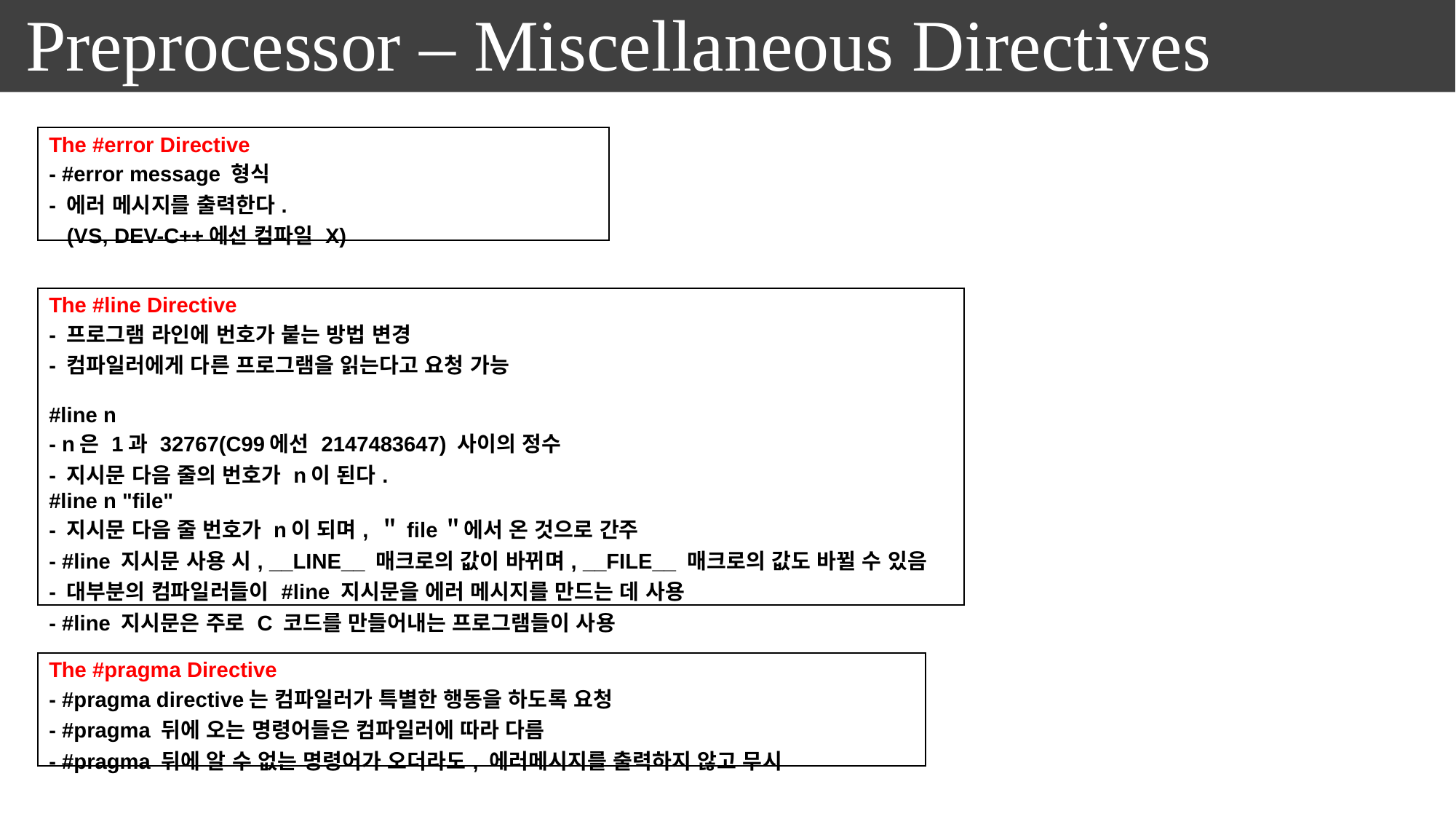

Preprocessor – Miscellaneous Directives
| The #error Directive - #error message 형식 - 에러 메시지를 출력한다. (VS, DEV-C++에선 컴파일 X) |
| --- |
| The #line Directive - 프로그램 라인에 번호가 붙는 방법 변경 - 컴파일러에게 다른 프로그램을 읽는다고 요청 가능 #line n - n은 1과 32767(C99에선 2147483647) 사이의 정수 - 지시문 다음 줄의 번호가 n이 된다. #line n "file" - 지시문 다음 줄 번호가 n이 되며, ＂file＂에서 온 것으로 간주 - #line 지시문 사용 시, \_\_LINE\_\_ 매크로의 값이 바뀌며, \_\_FILE\_\_ 매크로의 값도 바뀔 수 있음 - 대부분의 컴파일러들이 #line 지시문을 에러 메시지를 만드는 데 사용 - #line 지시문은 주로 C 코드를 만들어내는 프로그램들이 사용 |
| --- |
| The #pragma Directive - #pragma directive는 컴파일러가 특별한 행동을 하도록 요청 - #pragma 뒤에 오는 명령어들은 컴파일러에 따라 다름 - #pragma 뒤에 알 수 없는 명령어가 오더라도, 에러메시지를 출력하지 않고 무시 |
| --- |